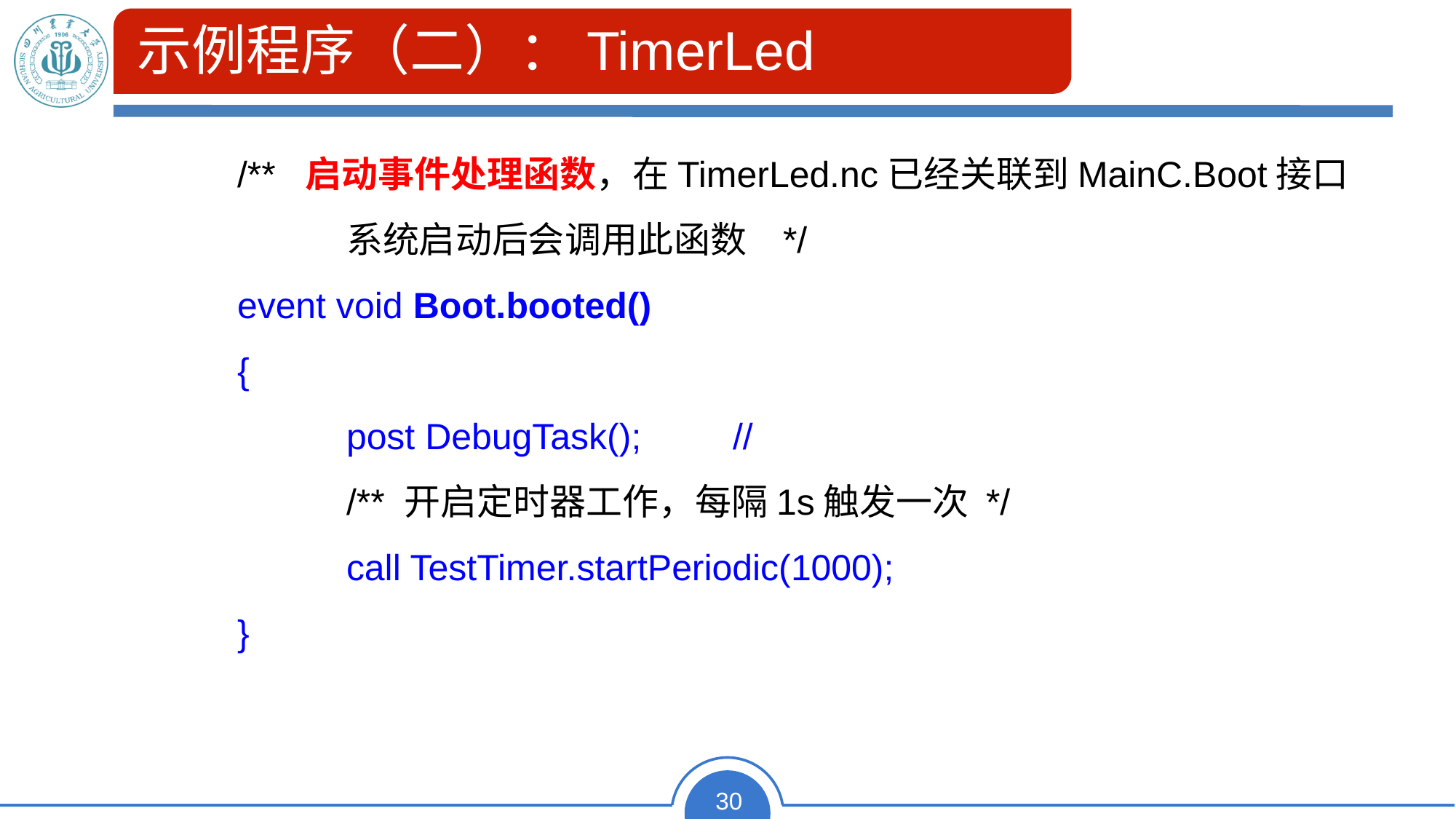

# 示例程序（二）：TimerLed
	/**  启动事件处理函数，在TimerLed.nc已经关联到MainC.Boot接口
		系统启动后会调用此函数	*/
	event void Boot.booted()
	{
		post DebugTask();         //
		/** 开启定时器工作，每隔1s触发一次 */
		call TestTimer.startPeriodic(1000);
	}